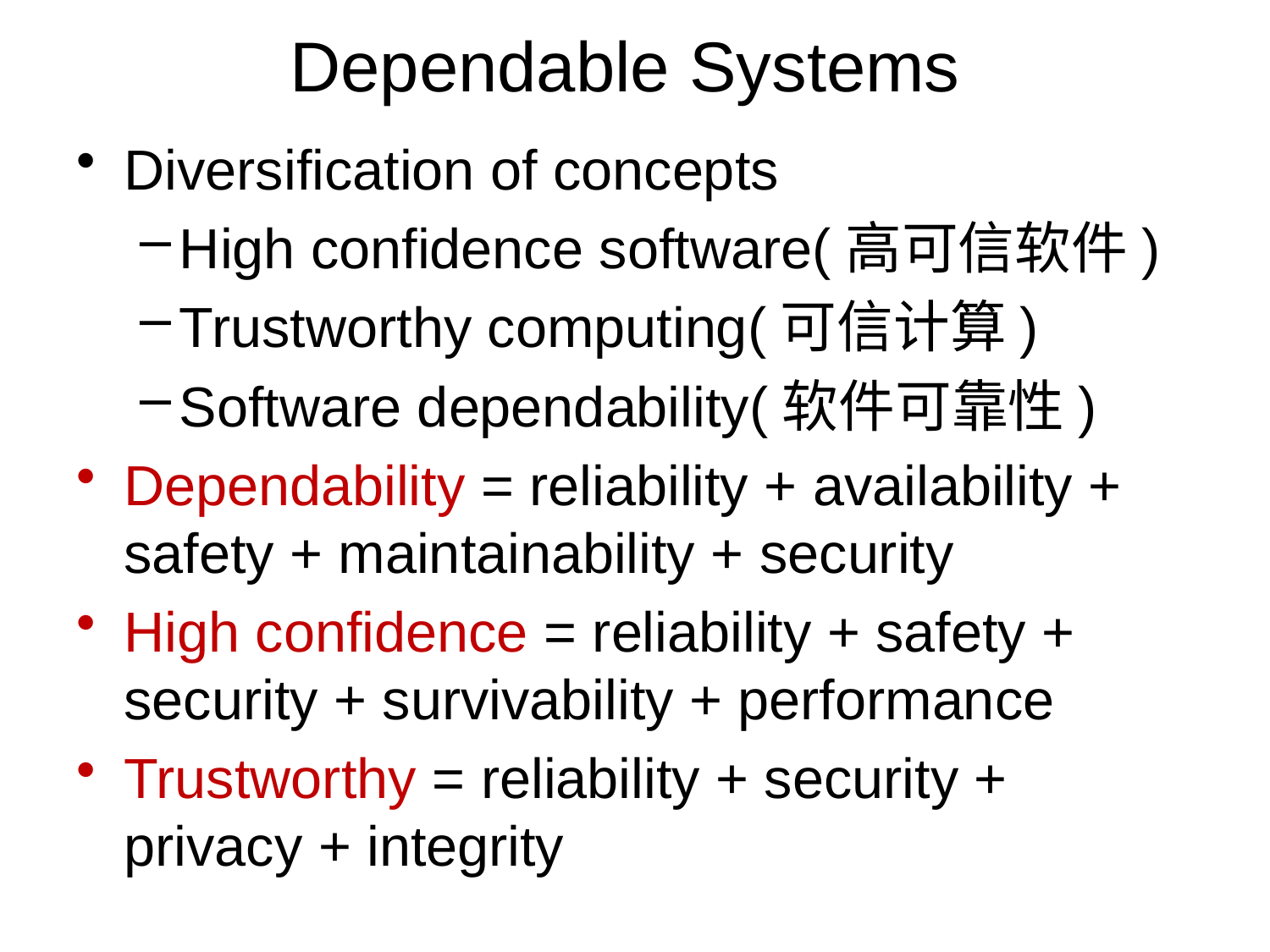

# Dependable Systems
Diversification of concepts
High confidence software(高可信软件)
Trustworthy computing(可信计算)
Software dependability(软件可靠性)
Dependability = reliability + availability + safety + maintainability + security
High confidence = reliability + safety + security + survivability + performance
Trustworthy = reliability + security + privacy + integrity